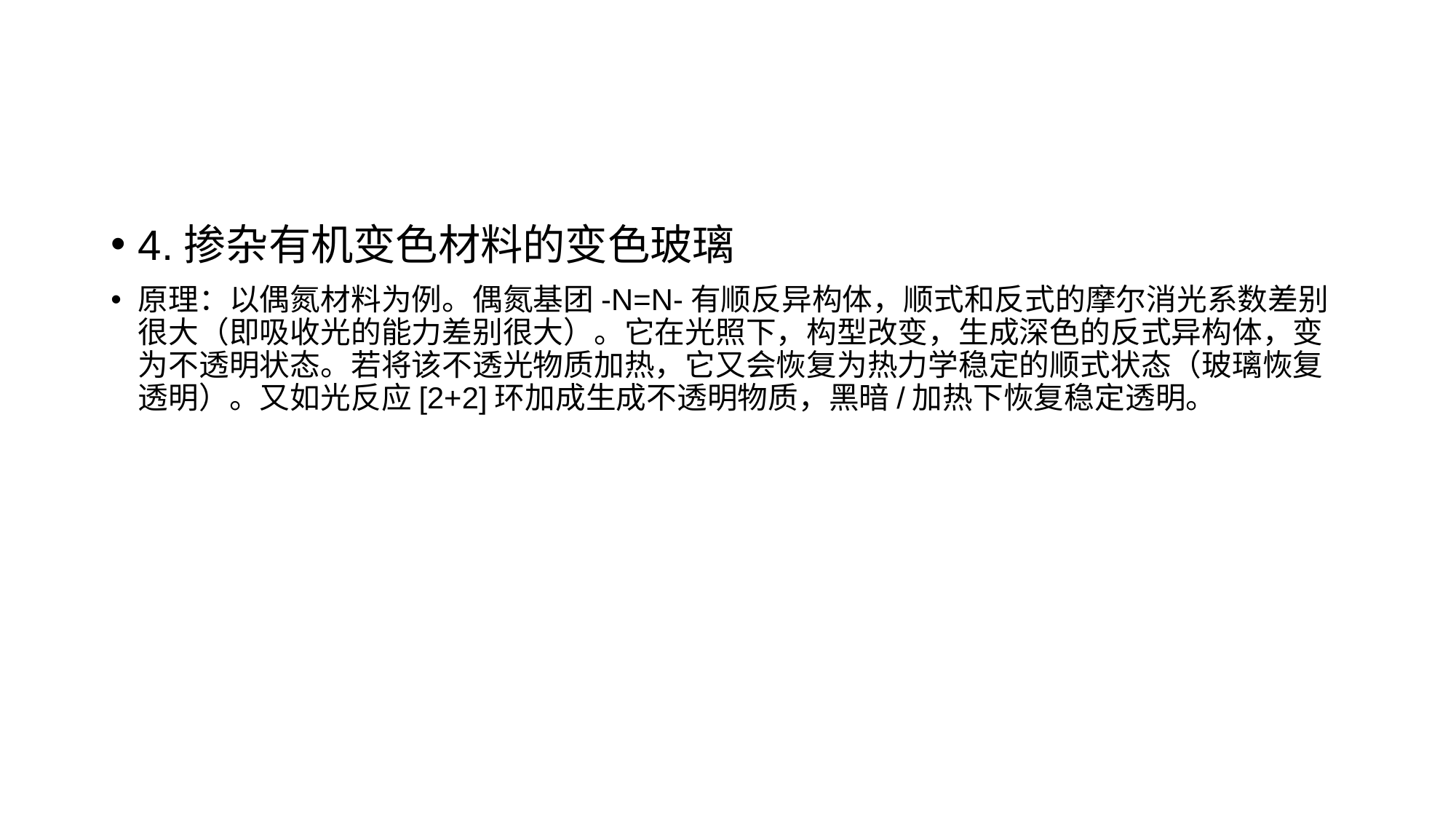

#
4.掺杂有机变色材料的变色玻璃
原理：以偶氮材料为例。偶氮基团-N=N-有顺反异构体，顺式和反式的摩尔消光系数差别很大（即吸收光的能力差别很大）。它在光照下，构型改变，生成深色的反式异构体，变为不透明状态。若将该不透光物质加热，它又会恢复为热力学稳定的顺式状态（玻璃恢复透明）。又如光反应[2+2]环加成生成不透明物质，黑暗/加热下恢复稳定透明。